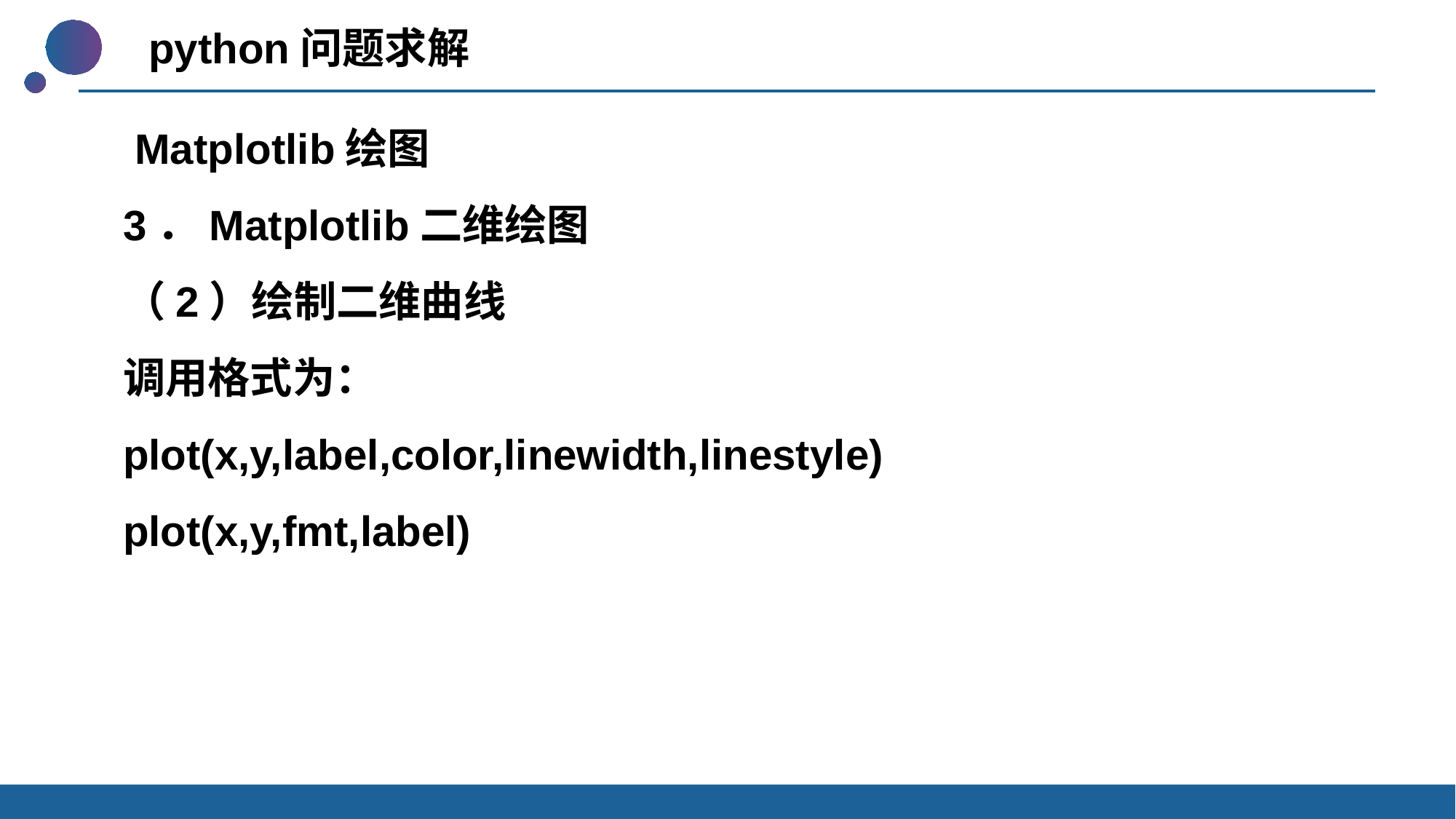

python问题求解

 Matplotlib绘图
3．Matplotlib二维绘图
（2）绘制二维曲线
调用格式为：
plot(x,y,label,color,linewidth,linestyle)
plot(x,y,fmt,label)